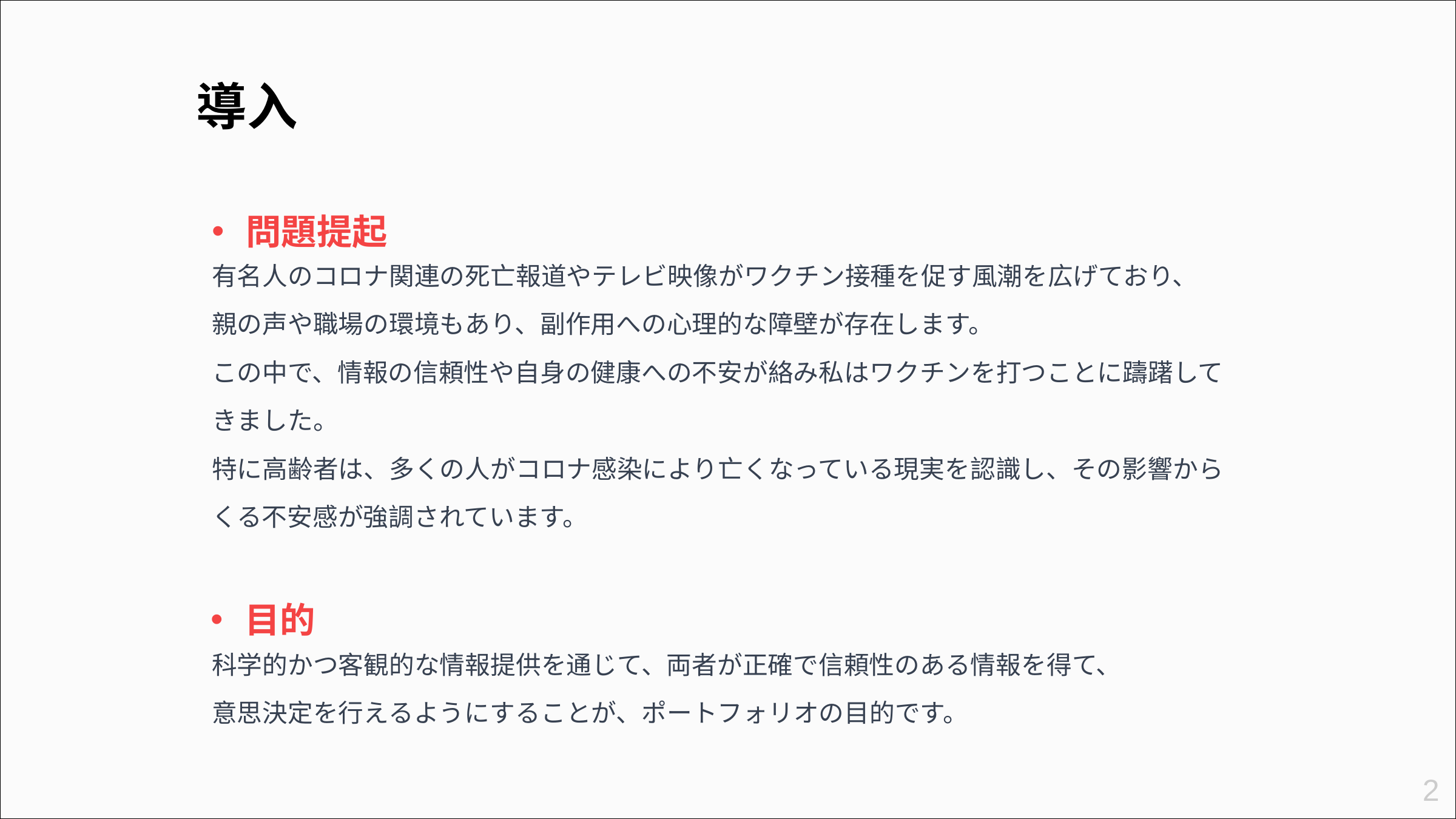

導入
問題提起
有名人のコロナ関連の死亡報道やテレビ映像がワクチン接種を促す風潮を広げており、
親の声や職場の環境もあり、副作用への心理的な障壁が存在します。
この中で、情報の信頼性や自身の健康への不安が絡み私はワクチンを打つことに躊躇してきました。
特に高齢者は、多くの人がコロナ感染により亡くなっている現実を認識し、その影響からくる不安感が強調されています。
目的
科学的かつ客観的な情報提供を通じて、両者が正確で信頼性のある情報を得て、
意思決定を行えるようにすることが、ポートフォリオの目的です。
2